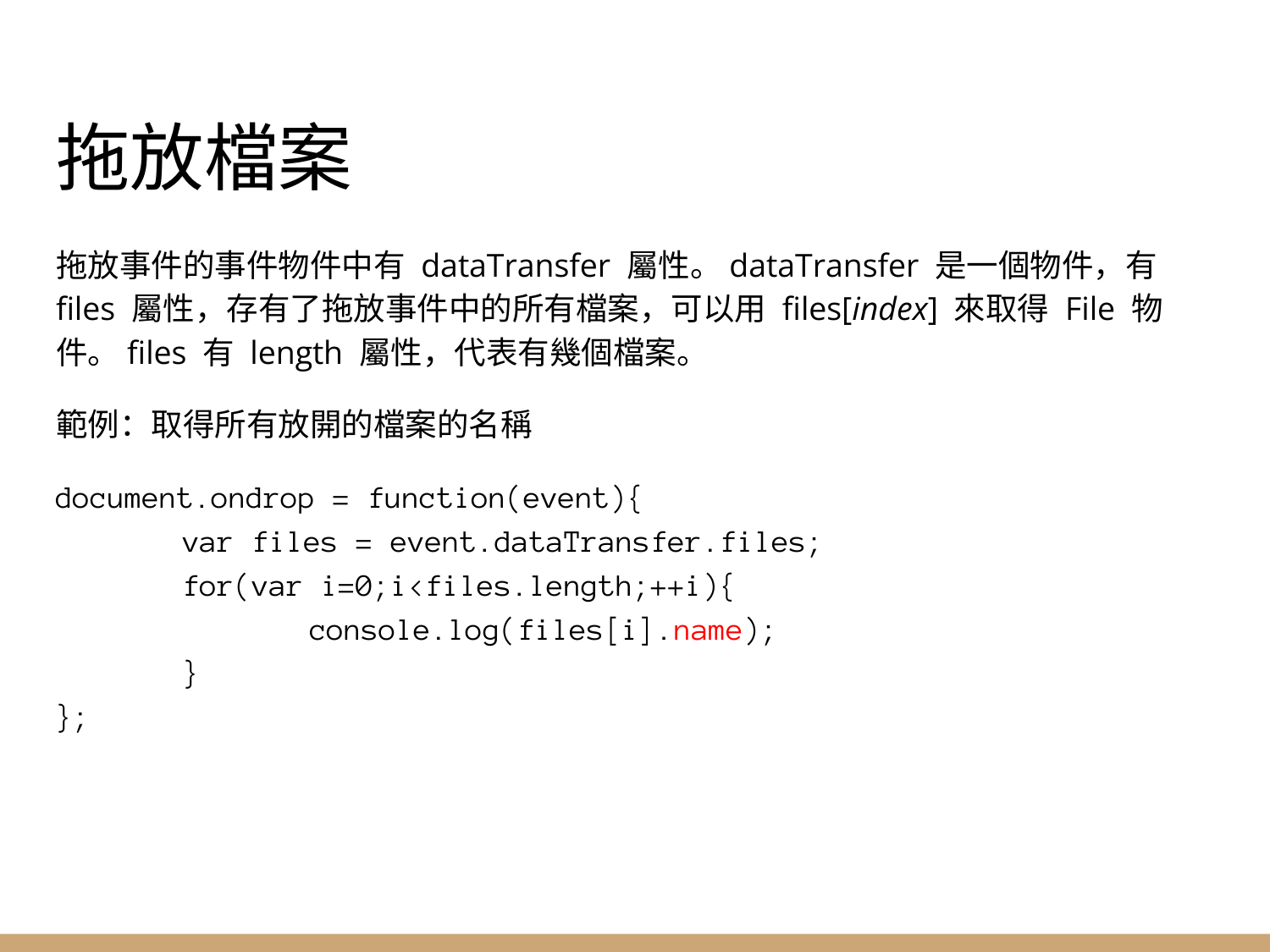

# 拖放檔案
拖放事件的事件物件中有 dataTransfer 屬性。dataTransfer 是一個物件，有 files 屬性，存有了拖放事件中的所有檔案，可以用 files[index] 來取得 File 物件。files 有 length 屬性，代表有幾個檔案。
範例：取得所有放開的檔案的名稱
document.ondrop = function(event){
	var files = event.dataTransfer.files;
	for(var i=0;i<files.length;++i){
		console.log(files[i].name);
	}
};